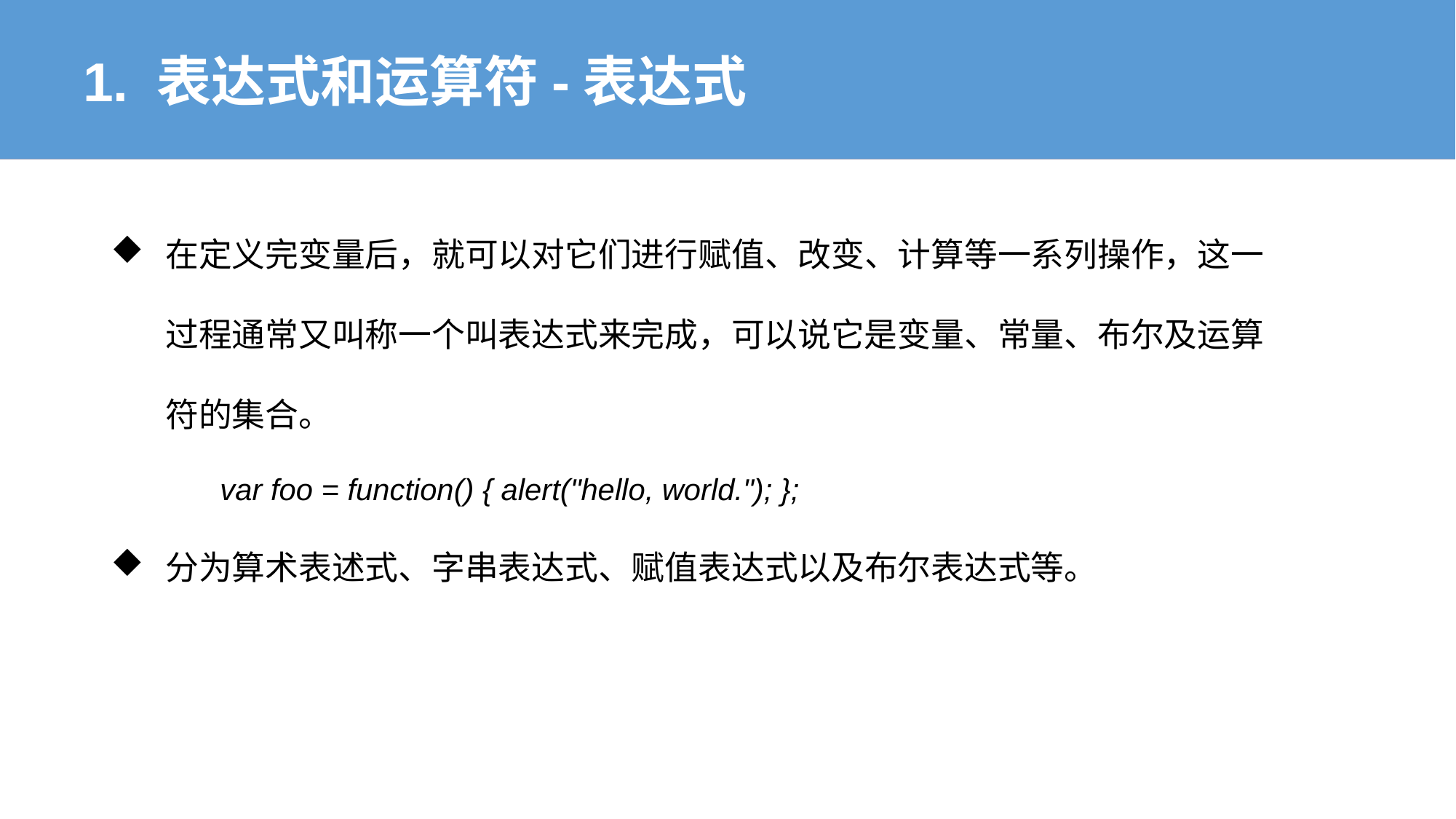

1. 表达式和运算符-表达式

在定义完变量后，就可以对它们进行赋值、改变、计算等一系列操作，这一过程通常又叫称一个叫表达式来完成，可以说它是变量、常量、布尔及运算符的集合。
	var foo = function() { alert("hello, world."); };
分为算术表述式、字串表达式、赋值表达式以及布尔表达式等。